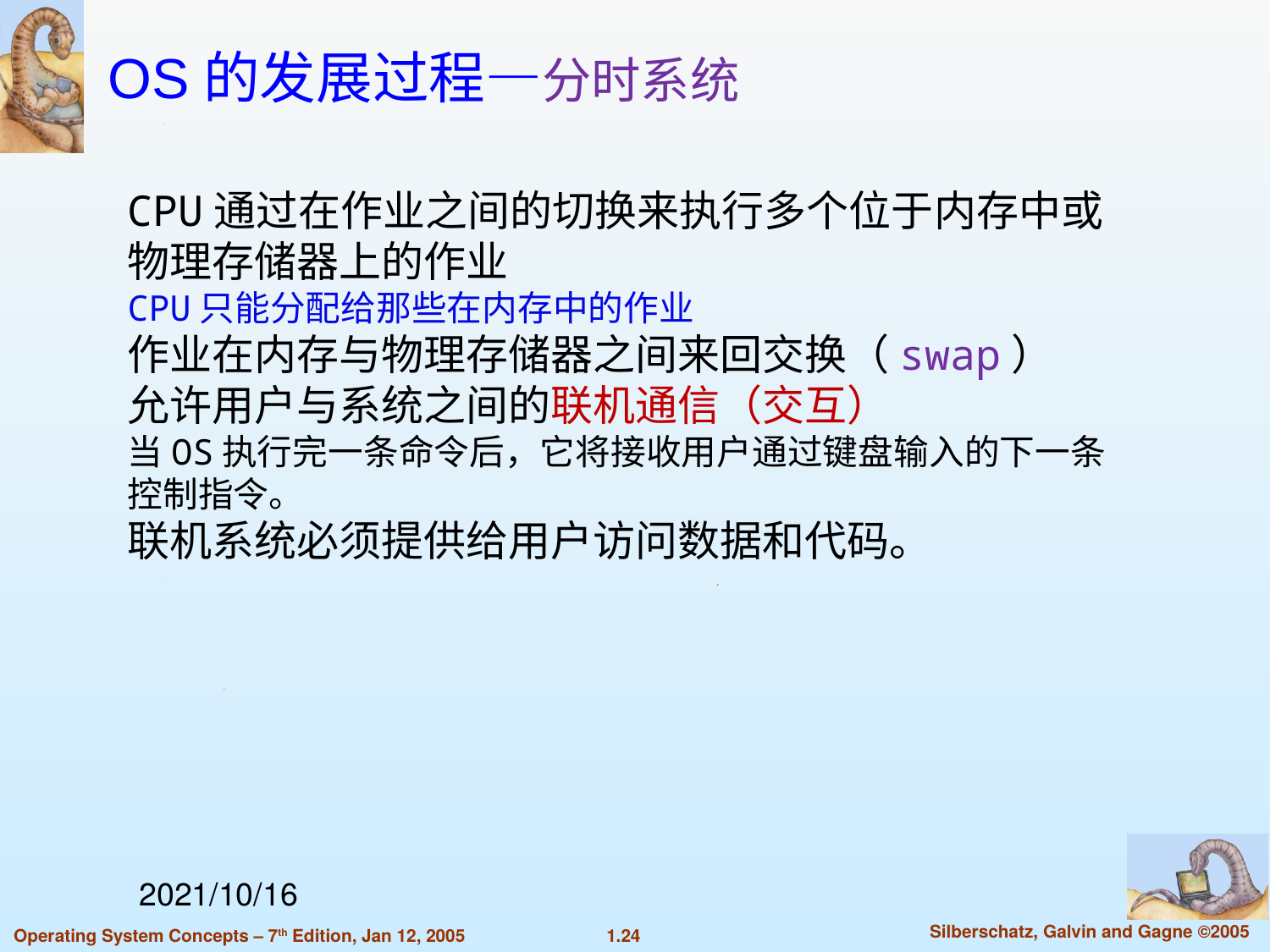

OS的发展过程—分时系统
CPU通过在作业之间的切换来执行多个位于内存中或物理存储器上的作业
CPU只能分配给那些在内存中的作业
作业在内存与物理存储器之间来回交换（swap）
允许用户与系统之间的联机通信（交互）
当OS执行完一条命令后，它将接收用户通过键盘输入的下一条控制指令。
联机系统必须提供给用户访问数据和代码。
2021/10/16